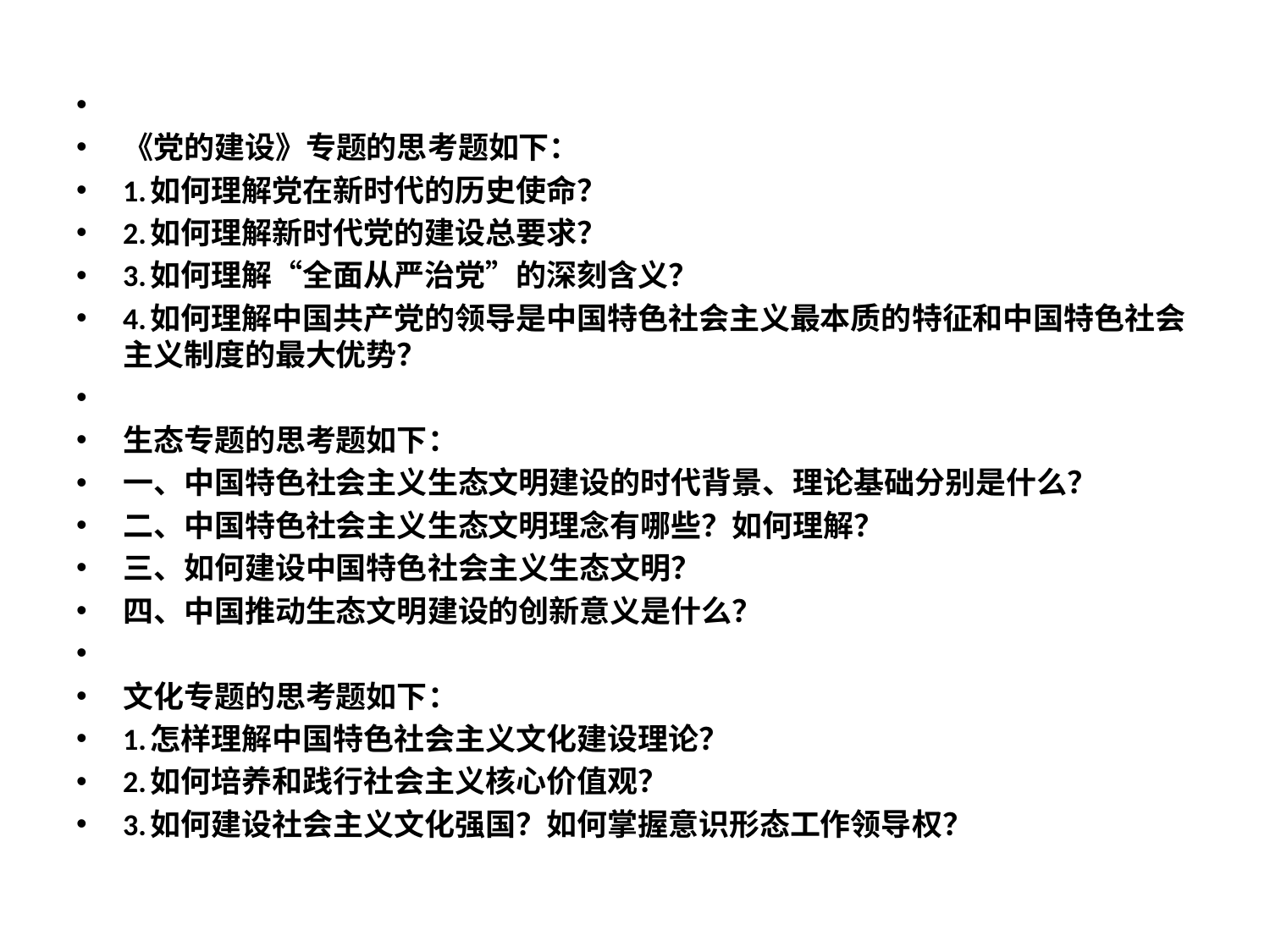

《党的建设》专题的思考题如下：
1.如何理解党在新时代的历史使命？
2.如何理解新时代党的建设总要求？
3.如何理解“全面从严治党”的深刻含义？
4.如何理解中国共产党的领导是中国特色社会主义最本质的特征和中国特色社会主义制度的最大优势？

生态专题的思考题如下：
一、中国特色社会主义生态文明建设的时代背景、理论基础分别是什么？
二、中国特色社会主义生态文明理念有哪些？如何理解？
三、如何建设中国特色社会主义生态文明？
四、中国推动生态文明建设的创新意义是什么？

文化专题的思考题如下：
1.怎样理解中国特色社会主义文化建设理论？
2.如何培养和践行社会主义核心价值观？
3.如何建设社会主义文化强国？如何掌握意识形态工作领导权？